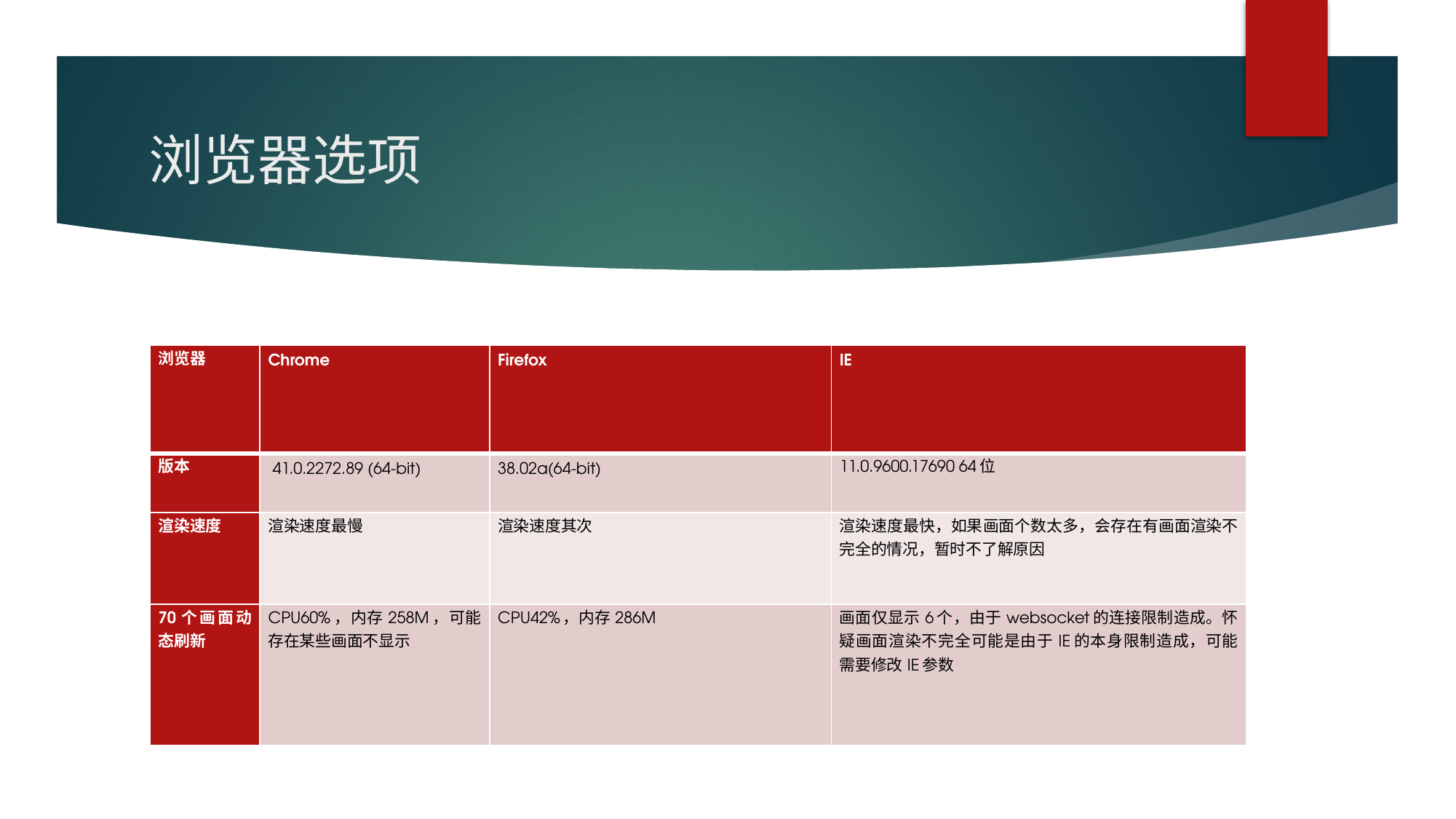

# 浏览器选项
| 浏览器 | Chrome | Firefox | IE |
| --- | --- | --- | --- |
| 版本 | 41.0.2272.89 (64-bit) | 38.02a(64-bit) | 11.0.9600.17690 64位 |
| 渲染速度 | 渲染速度最慢 | 渲染速度其次 | 渲染速度最快，如果画面个数太多，会存在有画面渲染不完全的情况，暂时不了解原因 |
| 70个画面动态刷新 | CPU60%，内存258M，可能存在某些画面不显示 | CPU42%，内存286M | 画面仅显示6个，由于websocket的连接限制造成。怀疑画面渲染不完全可能是由于IE的本身限制造成，可能需要修改IE参数 |